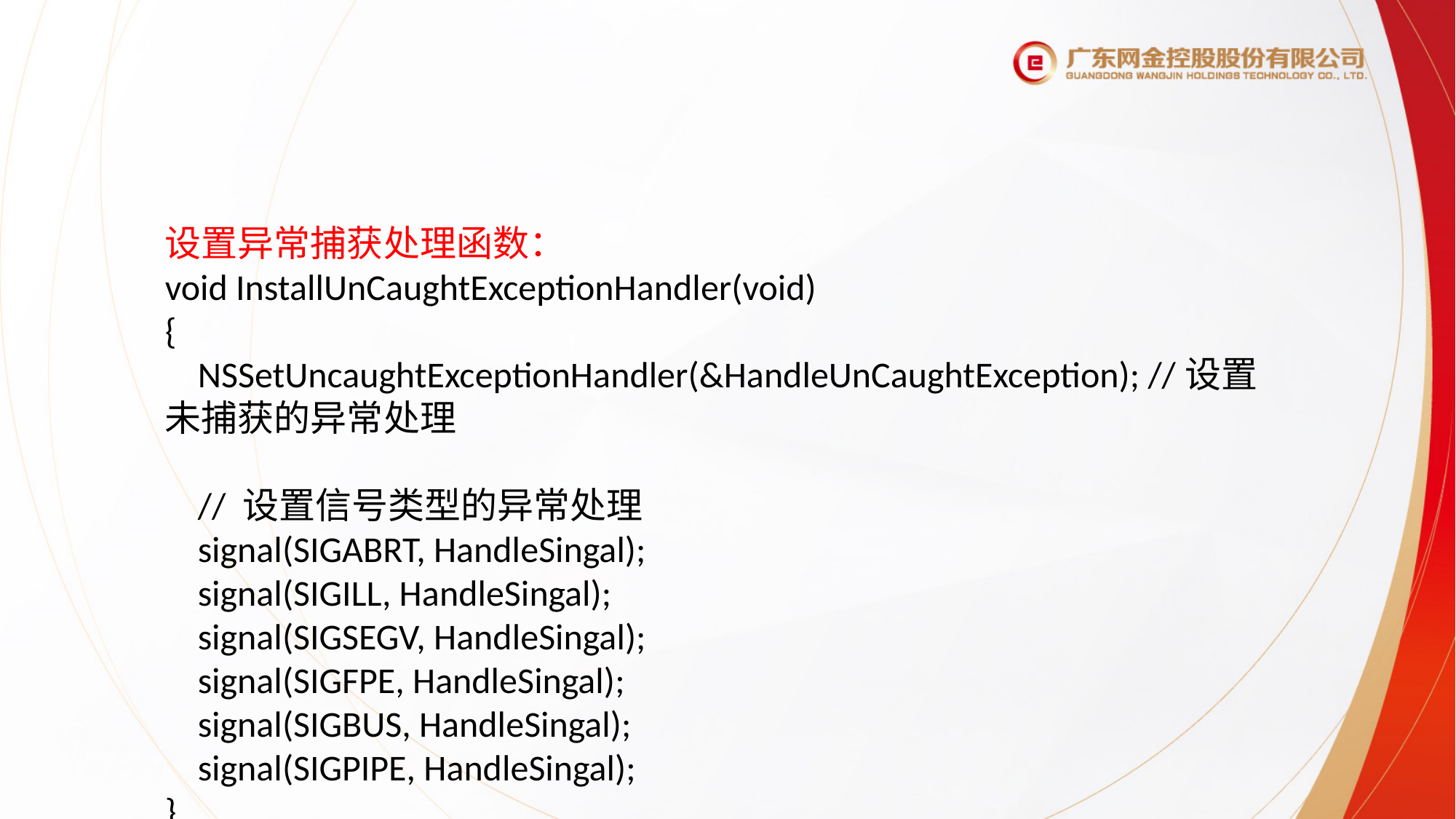

设置异常捕获处理函数：
void InstallUnCaughtExceptionHandler(void)
{
    NSSetUncaughtExceptionHandler(&HandleUnCaughtException); //设置未捕获的异常处理

    // 设置信号类型的异常处理
    signal(SIGABRT, HandleSingal);
    signal(SIGILL, HandleSingal);
    signal(SIGSEGV, HandleSingal);
    signal(SIGFPE, HandleSingal);
    signal(SIGBUS, HandleSingal);
    signal(SIGPIPE, HandleSingal);
}